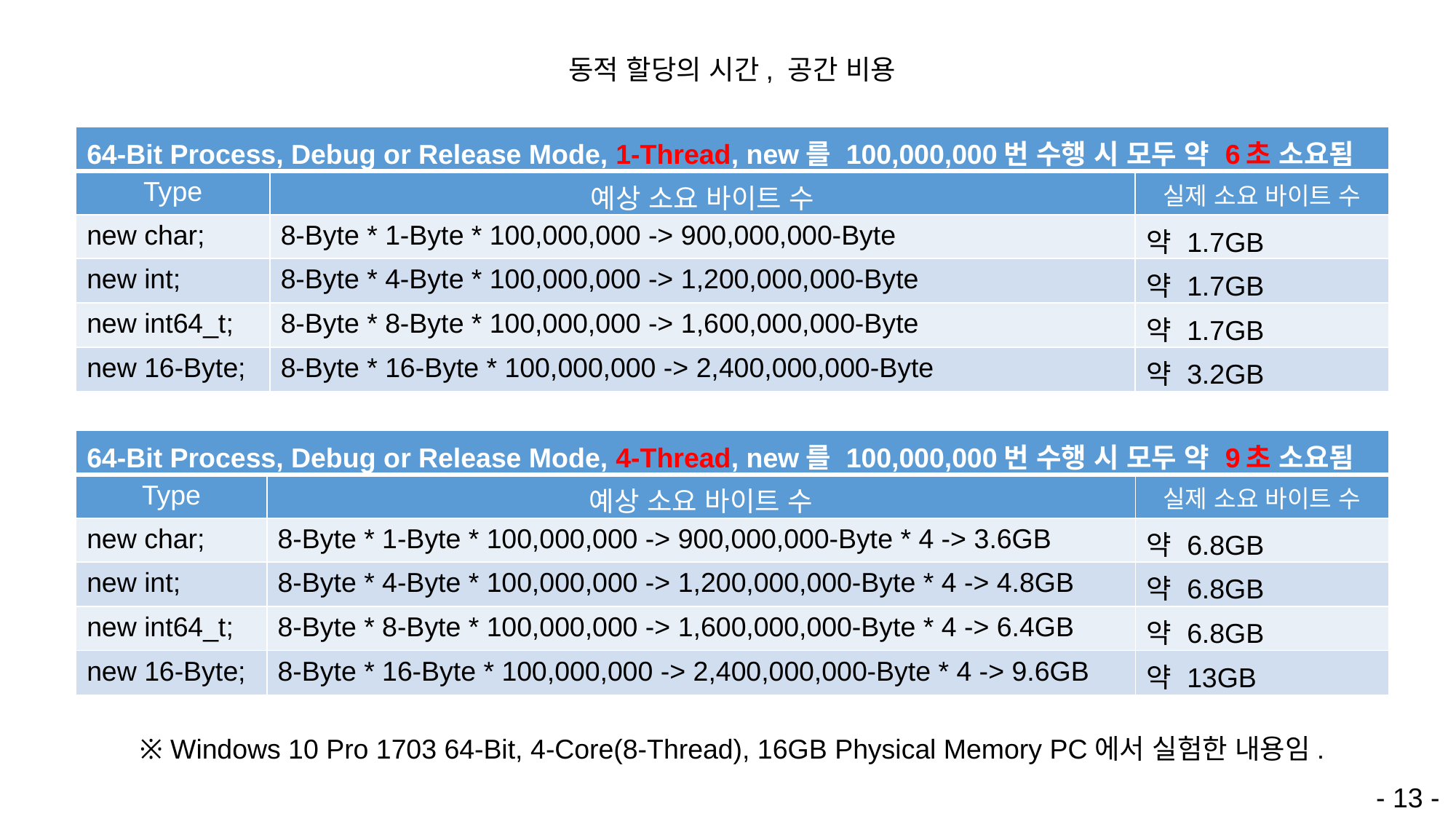

동적 할당의 시간, 공간 비용
| 64-Bit Process, Debug or Release Mode, 1-Thread, new를 100,000,000번 수행 시 모두 약 6초 소요됨 |  |  |
| --- | --- | --- |
| Type | 예상 소요 바이트 수 | 실제 소요 바이트 수 |
| new char; | 8-Byte \* 1-Byte \* 100,000,000 -> 900,000,000-Byte | 약 1.7GB |
| new int; | 8-Byte \* 4-Byte \* 100,000,000 -> 1,200,000,000-Byte | 약 1.7GB |
| new int64\_t; | 8-Byte \* 8-Byte \* 100,000,000 -> 1,600,000,000-Byte | 약 1.7GB |
| new 16-Byte; | 8-Byte \* 16-Byte \* 100,000,000 -> 2,400,000,000-Byte | 약 3.2GB |
| 64-Bit Process, Debug or Release Mode, 4-Thread, new를 100,000,000번 수행 시 모두 약 9초 소요됨 |  |  |
| --- | --- | --- |
| Type | 예상 소요 바이트 수 | 실제 소요 바이트 수 |
| new char; | 8-Byte \* 1-Byte \* 100,000,000 -> 900,000,000-Byte \* 4 -> 3.6GB | 약 6.8GB |
| new int; | 8-Byte \* 4-Byte \* 100,000,000 -> 1,200,000,000-Byte \* 4 -> 4.8GB | 약 6.8GB |
| new int64\_t; | 8-Byte \* 8-Byte \* 100,000,000 -> 1,600,000,000-Byte \* 4 -> 6.4GB | 약 6.8GB |
| new 16-Byte; | 8-Byte \* 16-Byte \* 100,000,000 -> 2,400,000,000-Byte \* 4 -> 9.6GB | 약 13GB |
※ Windows 10 Pro 1703 64-Bit, 4-Core(8-Thread), 16GB Physical Memory PC에서 실험한 내용임.
- 13 -